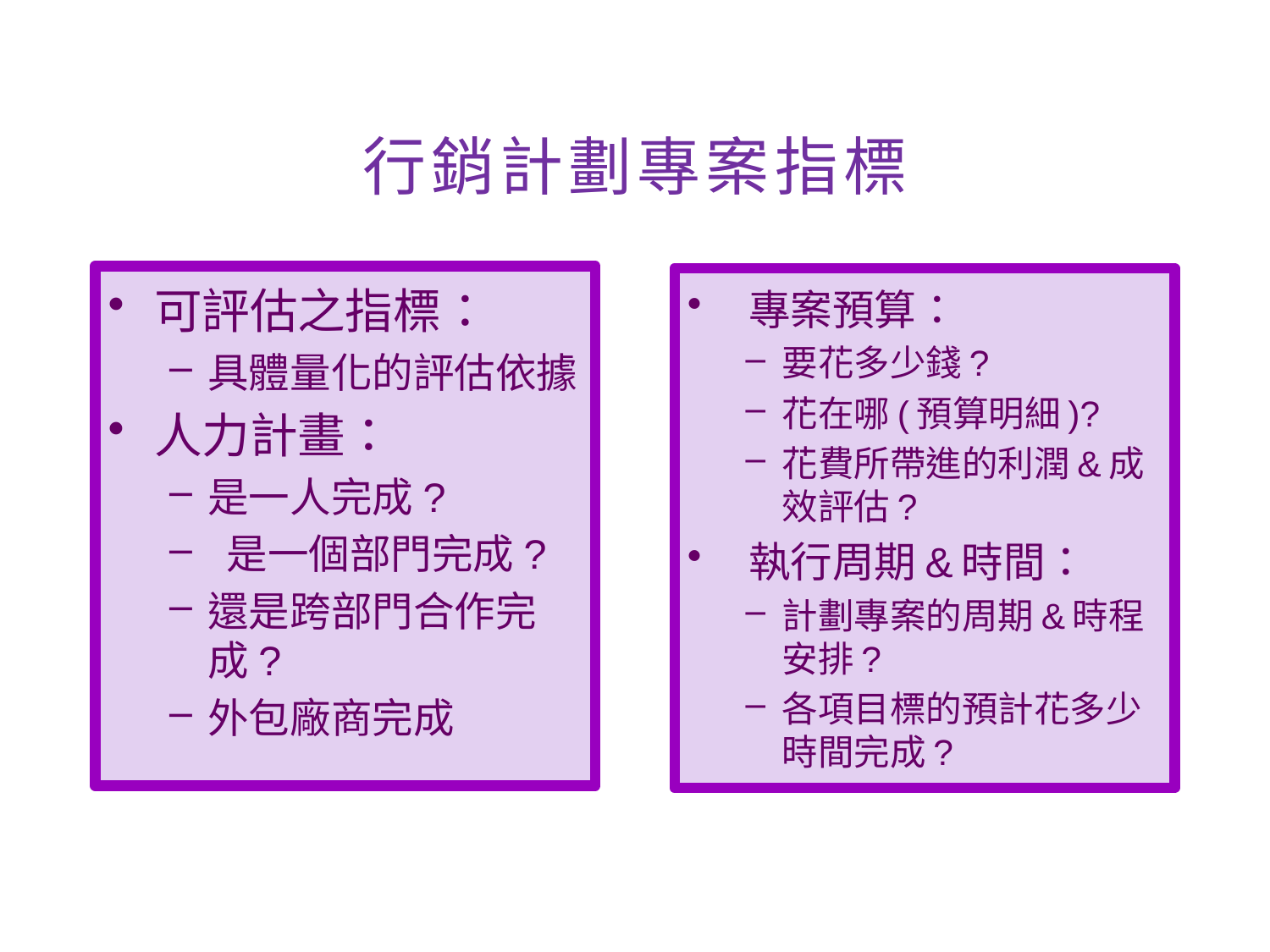

# 行銷計劃專案指標
可評估之指標：
具體量化的評估依據
人力計畫：
是一人完成?
 是一個部門完成?
還是跨部門合作完成?
外包廠商完成
 專案預算：
要花多少錢?
花在哪(預算明細)?
花費所帶進的利潤&成效評估?
 執行周期&時間：
計劃專案的周期&時程安排?
各項目標的預計花多少時間完成?